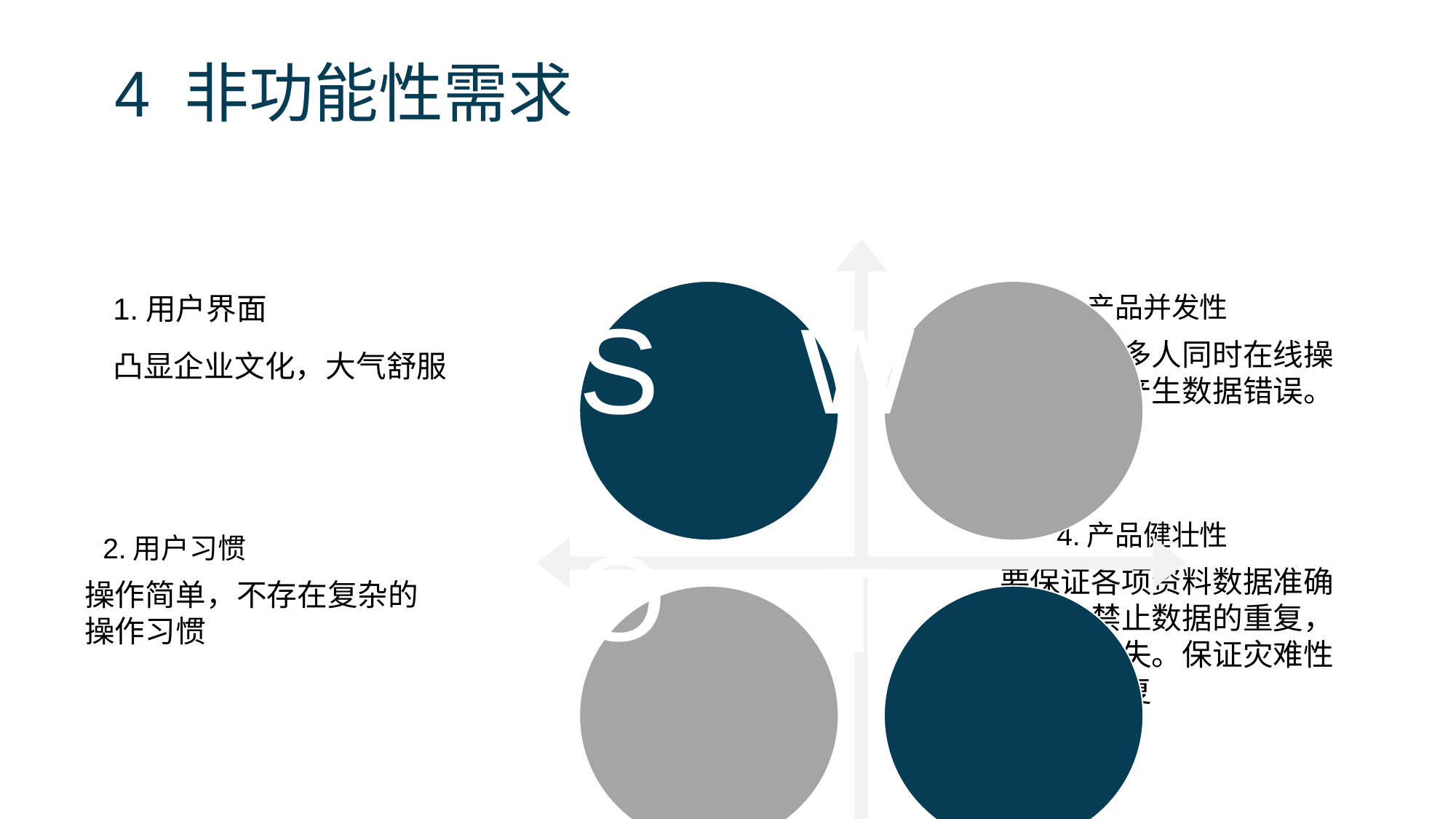

4 非功能性需求

S
W
O
T
1.用户界面
凸显企业文化，大气舒服

3.产品并发性
要求可以多人同时在线操作，不会产生数据错误。
4.产品健壮性
要保证各项资料数据准确有效，禁止数据的重复，遗漏，丢失。保证灾难性现场的恢复
2.用户习惯
操作简单，不存在复杂的操作习惯